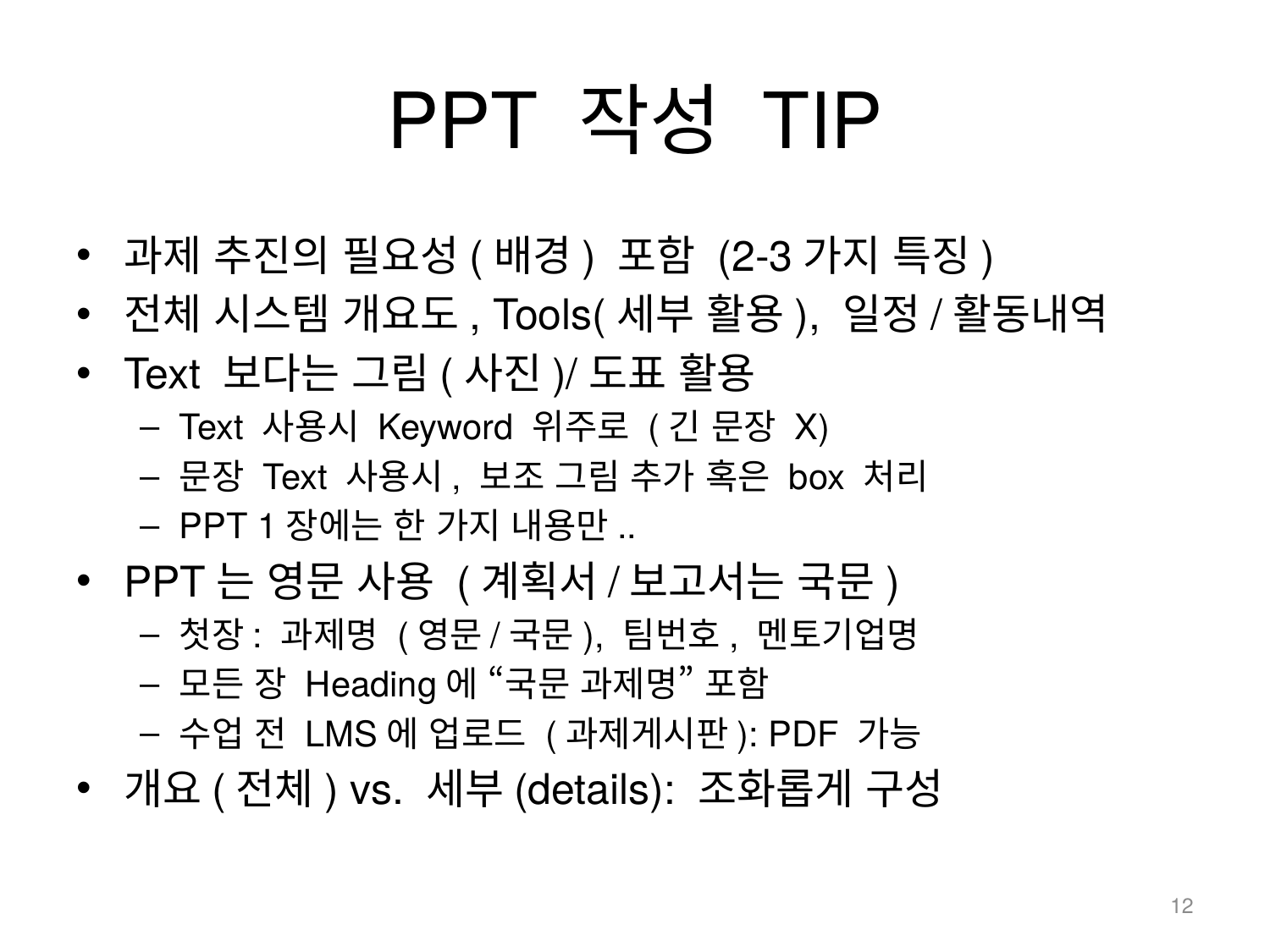

# PPT 작성 TIP
과제 추진의 필요성(배경) 포함 (2-3가지 특징)
전체 시스템 개요도, Tools(세부 활용), 일정/활동내역
Text 보다는 그림(사진)/도표 활용
Text 사용시 Keyword 위주로 (긴 문장 X)
문장 Text 사용시, 보조 그림 추가 혹은 box 처리
PPT 1장에는 한 가지 내용만..
PPT는 영문 사용 (계획서/보고서는 국문)
첫장: 과제명 (영문/국문), 팀번호, 멘토기업명
모든 장 Heading에 “국문 과제명” 포함
수업 전 LMS에 업로드 (과제게시판): PDF 가능
개요(전체) vs. 세부(details): 조화롭게 구성
12